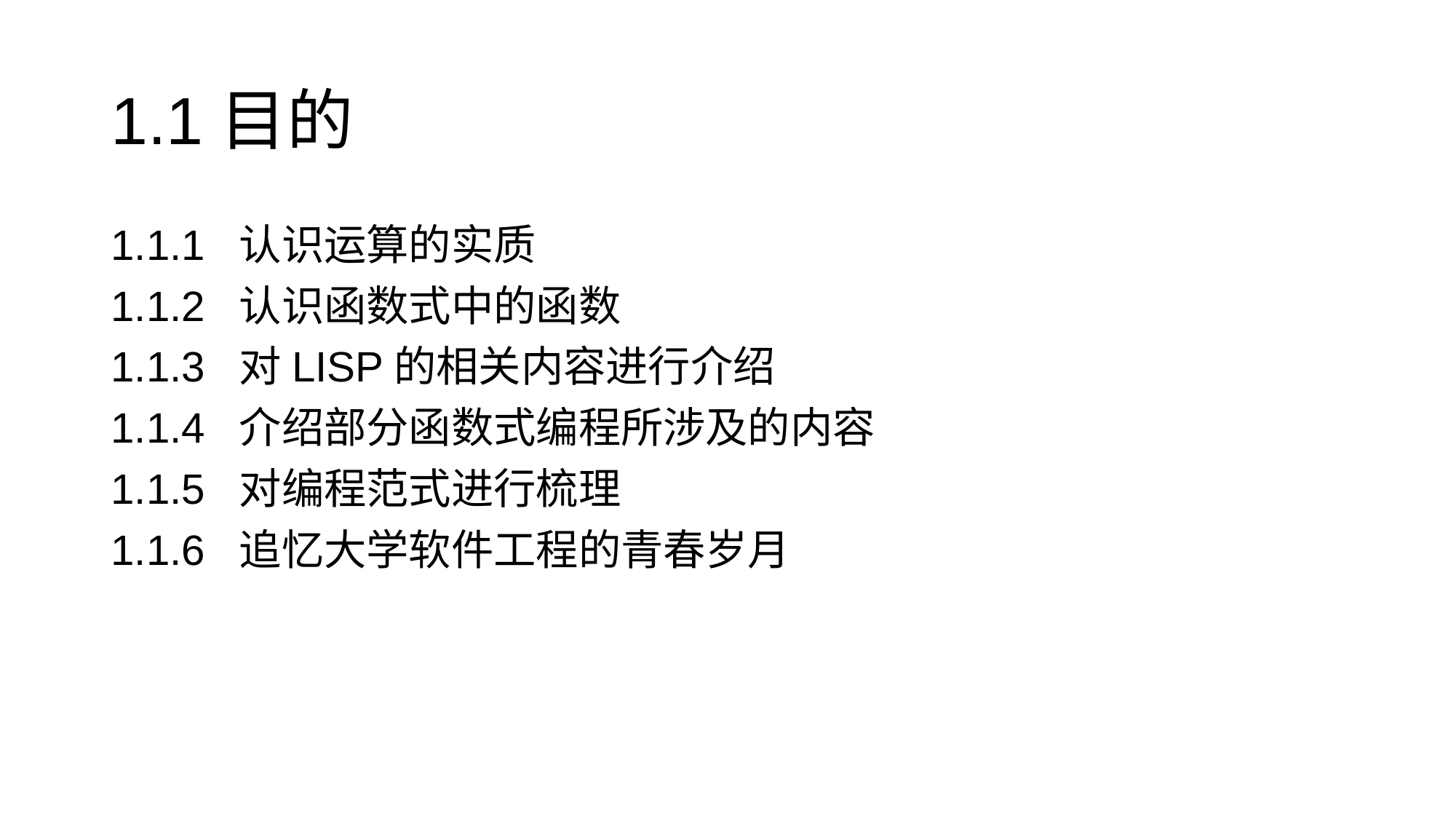

# 1.1	目的
1.1.1  认识运算的实质
1.1.2  认识函数式中的函数
1.1.3  对LISP的相关内容进行介绍
1.1.4  介绍部分函数式编程所涉及的内容
1.1.5  对编程范式进行梳理
1.1.6  追忆大学软件工程的青春岁月